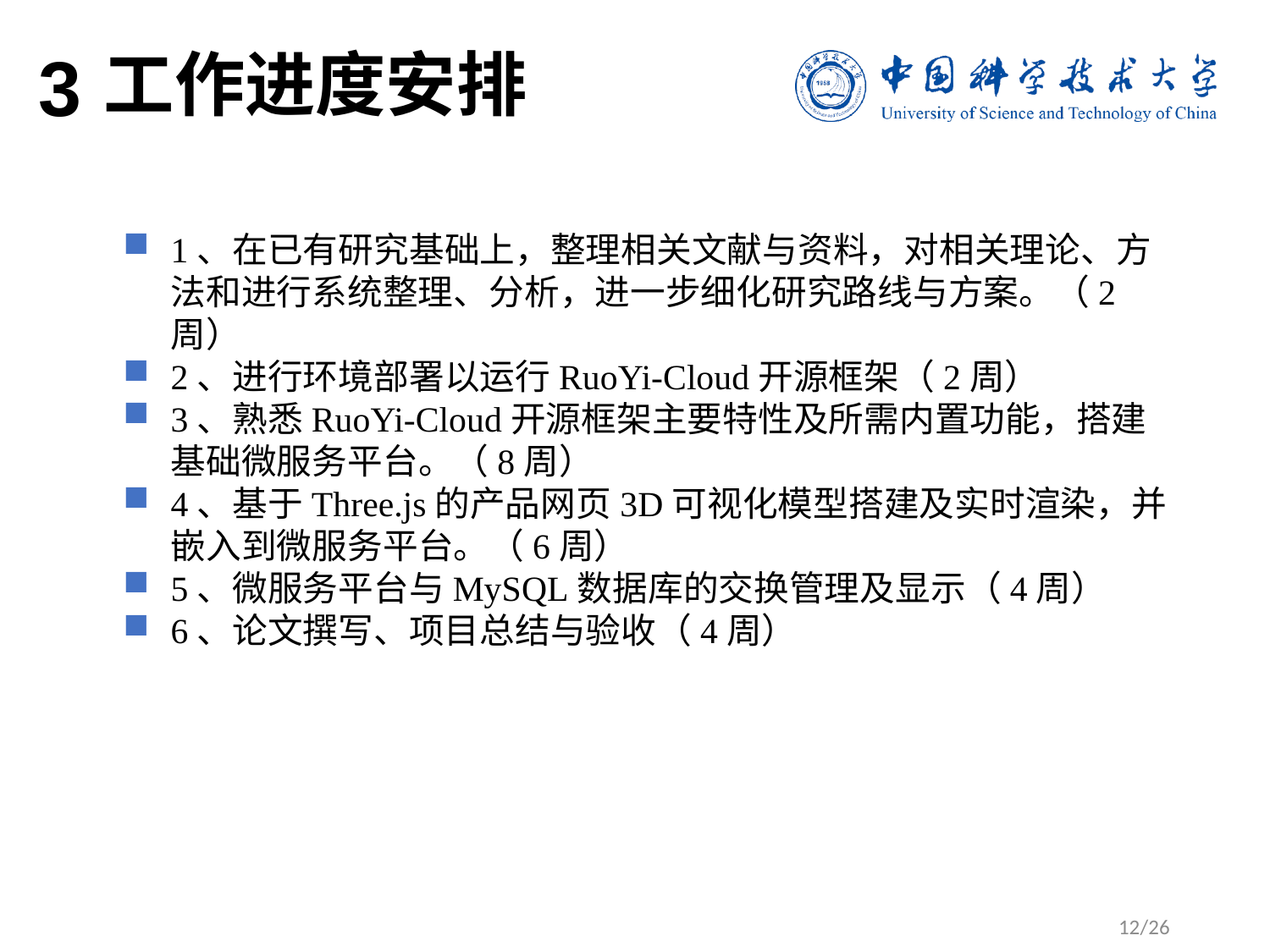

3
工作进度安排

1、在已有研究基础上，整理相关文献与资料，对相关理论、方法和进行系统整理、分析，进一步细化研究路线与方案。（2周）
2、进行环境部署以运行RuoYi-Cloud开源框架（2周）
3、熟悉RuoYi-Cloud开源框架主要特性及所需内置功能，搭建基础微服务平台。（8周）
4、基于Three.js的产品网页3D可视化模型搭建及实时渲染，并嵌入到微服务平台。（6周）
5、微服务平台与MySQL数据库的交换管理及显示（4周）
6、论文撰写、项目总结与验收（4周）
12/26